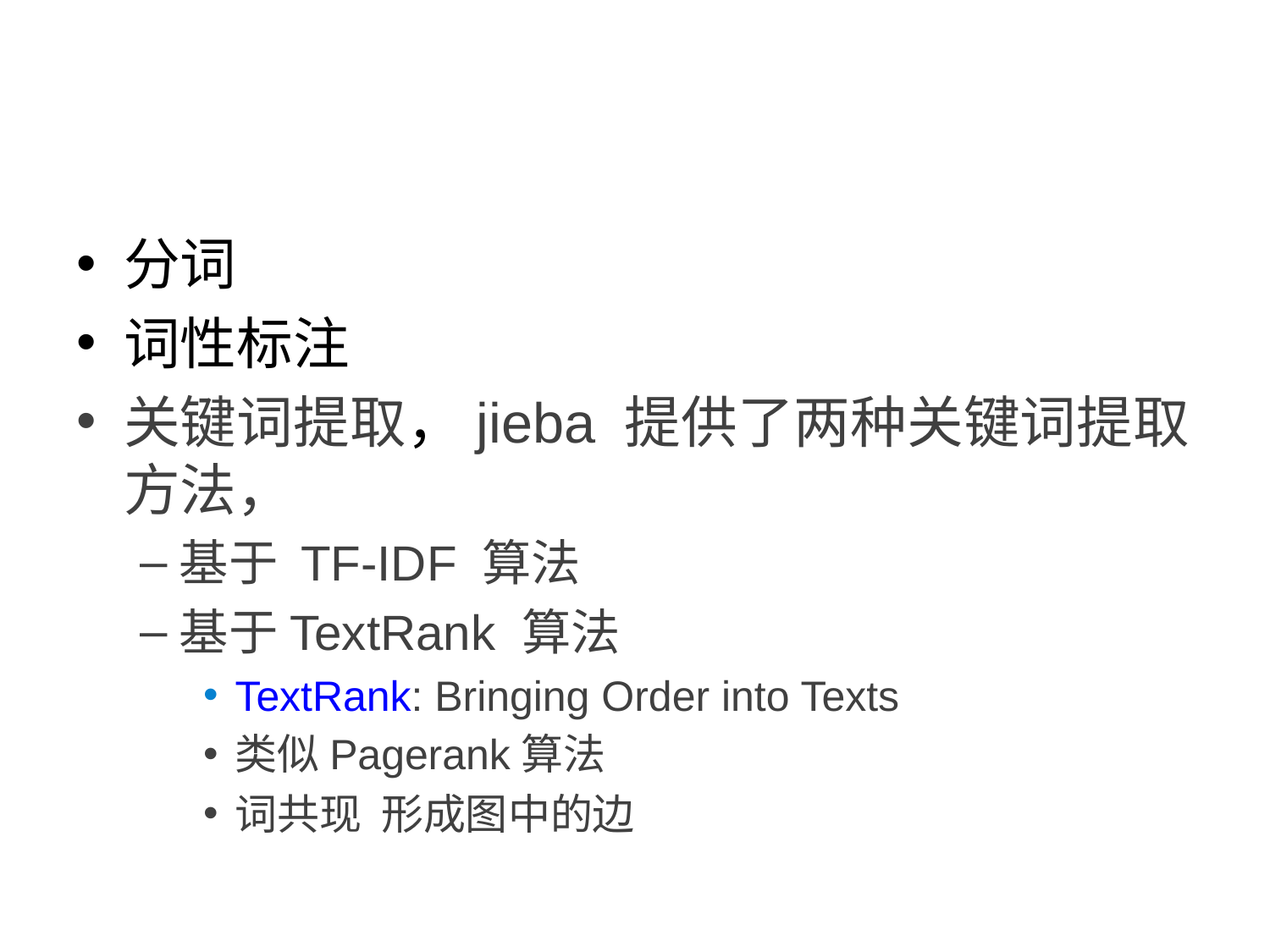

#
分词
词性标注
关键词提取，jieba 提供了两种关键词提取方法，
基于 TF-IDF 算法
基于TextRank 算法
TextRank: Bringing Order into Texts
类似Pagerank算法
词共现  形成图中的边